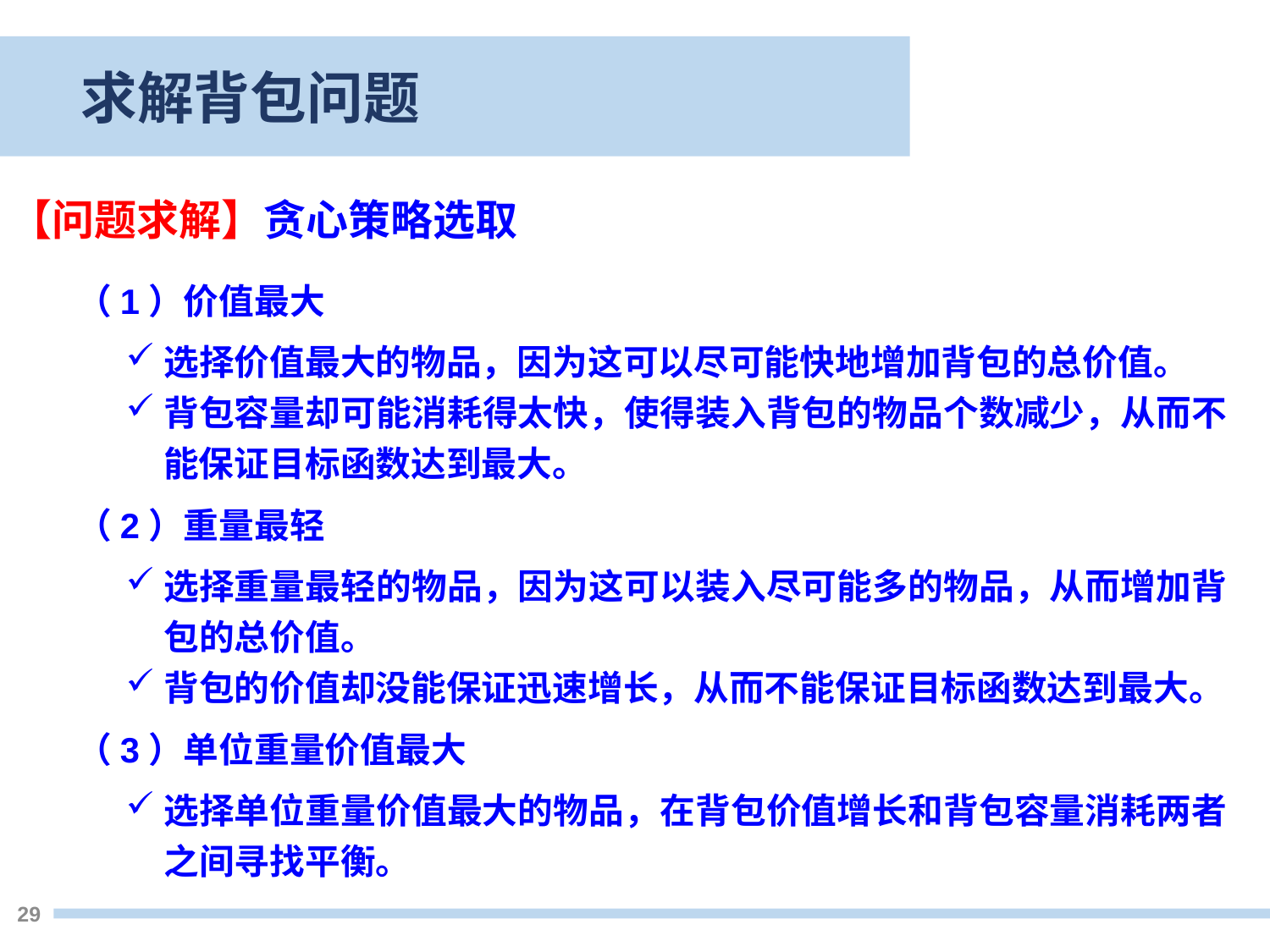

求解背包问题
【问题求解】贪心策略选取
（1）价值最大
选择价值最大的物品，因为这可以尽可能快地增加背包的总价值。
背包容量却可能消耗得太快，使得装入背包的物品个数减少，从而不能保证目标函数达到最大。
（2）重量最轻
选择重量最轻的物品，因为这可以装入尽可能多的物品，从而增加背包的总价值。
背包的价值却没能保证迅速增长，从而不能保证目标函数达到最大。
（3）单位重量价值最大
选择单位重量价值最大的物品，在背包价值增长和背包容量消耗两者之间寻找平衡。
29